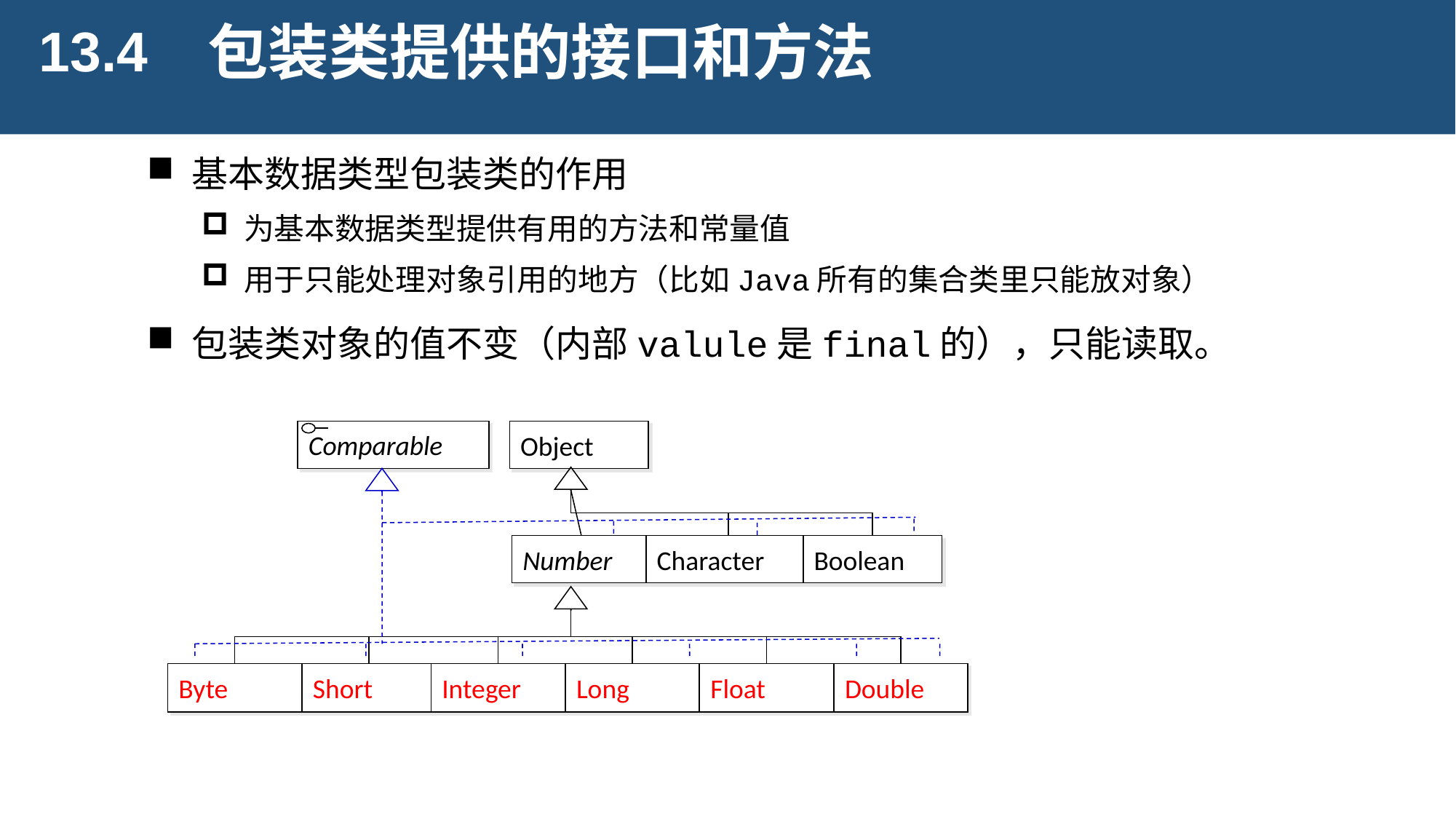

包装类提供的接口和方法
13.4
 基本数据类型包装类的作用
 为基本数据类型提供有用的方法和常量值
 用于只能处理对象引用的地方（比如Java所有的集合类里只能放对象）
 包装类对象的值不变（内部valule是final的），只能读取。
Comparable

Object

Number
Character
Boolean

Byte
Short
Integer
Long
Float
Double